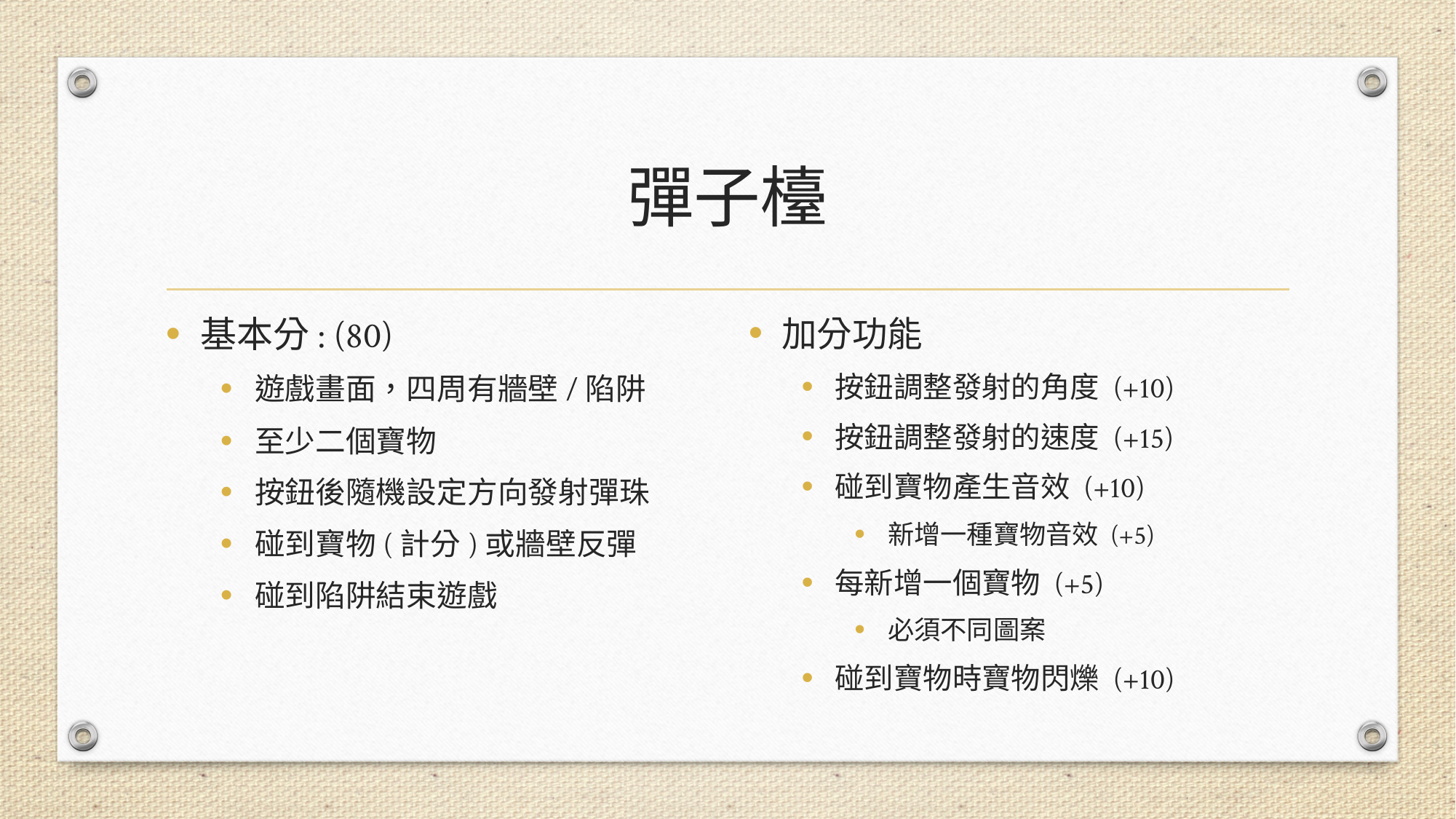

# 彈子檯
基本分: (80)
遊戲畫面，四周有牆壁/陷阱
至少二個寶物
按鈕後隨機設定方向發射彈珠
碰到寶物(計分)或牆壁反彈
碰到陷阱結束遊戲
加分功能
按鈕調整發射的角度 (+10)
按鈕調整發射的速度 (+15)
碰到寶物產生音效 (+10)
新增一種寶物音效 (+5)
每新增一個寶物 (+5)
必須不同圖案
碰到寶物時寶物閃爍 (+10)